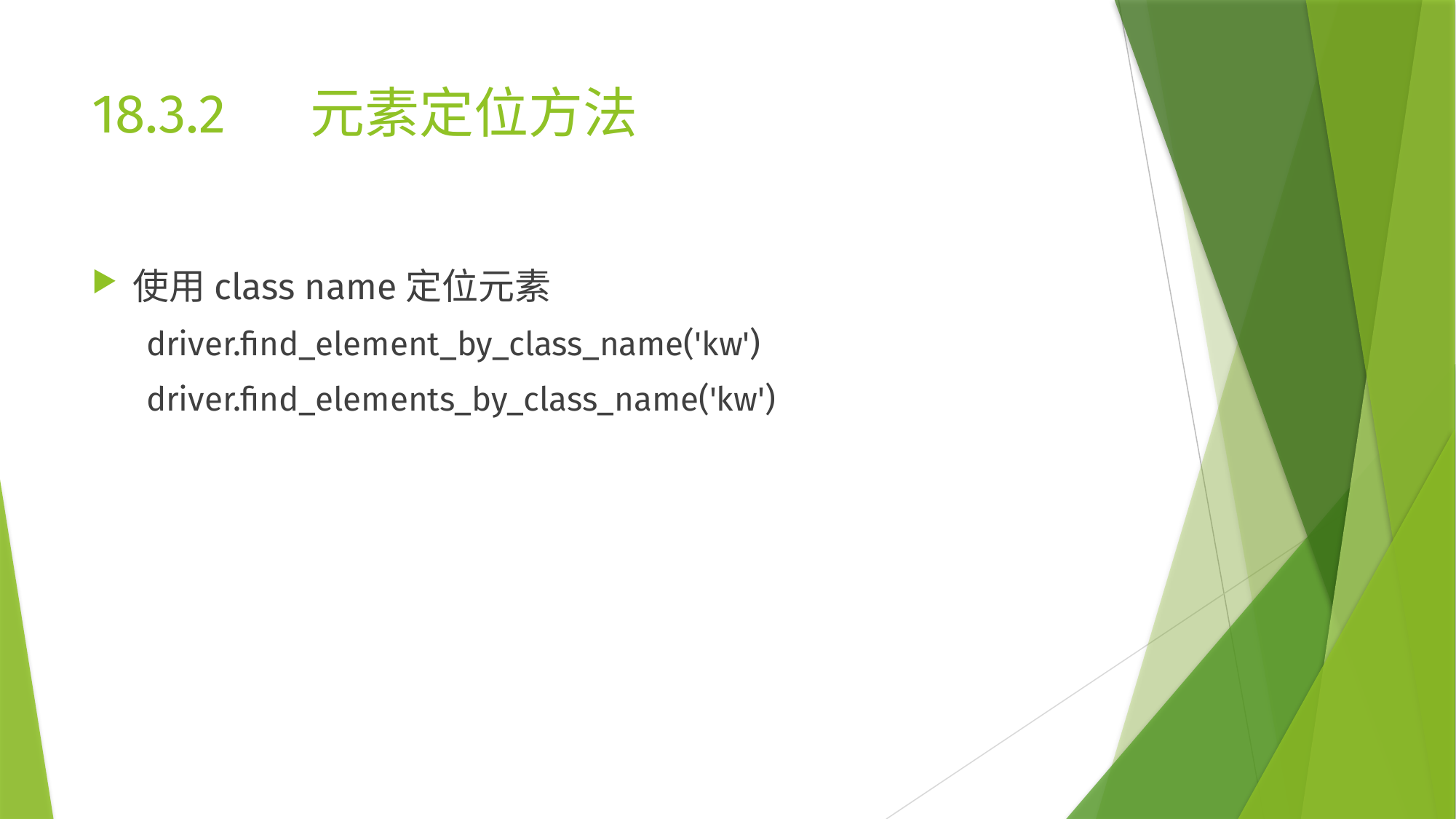

# 18.3.2	元素定位方法
使用class name定位元素
driver.find_element_by_class_name('kw')
driver.find_elements_by_class_name('kw')